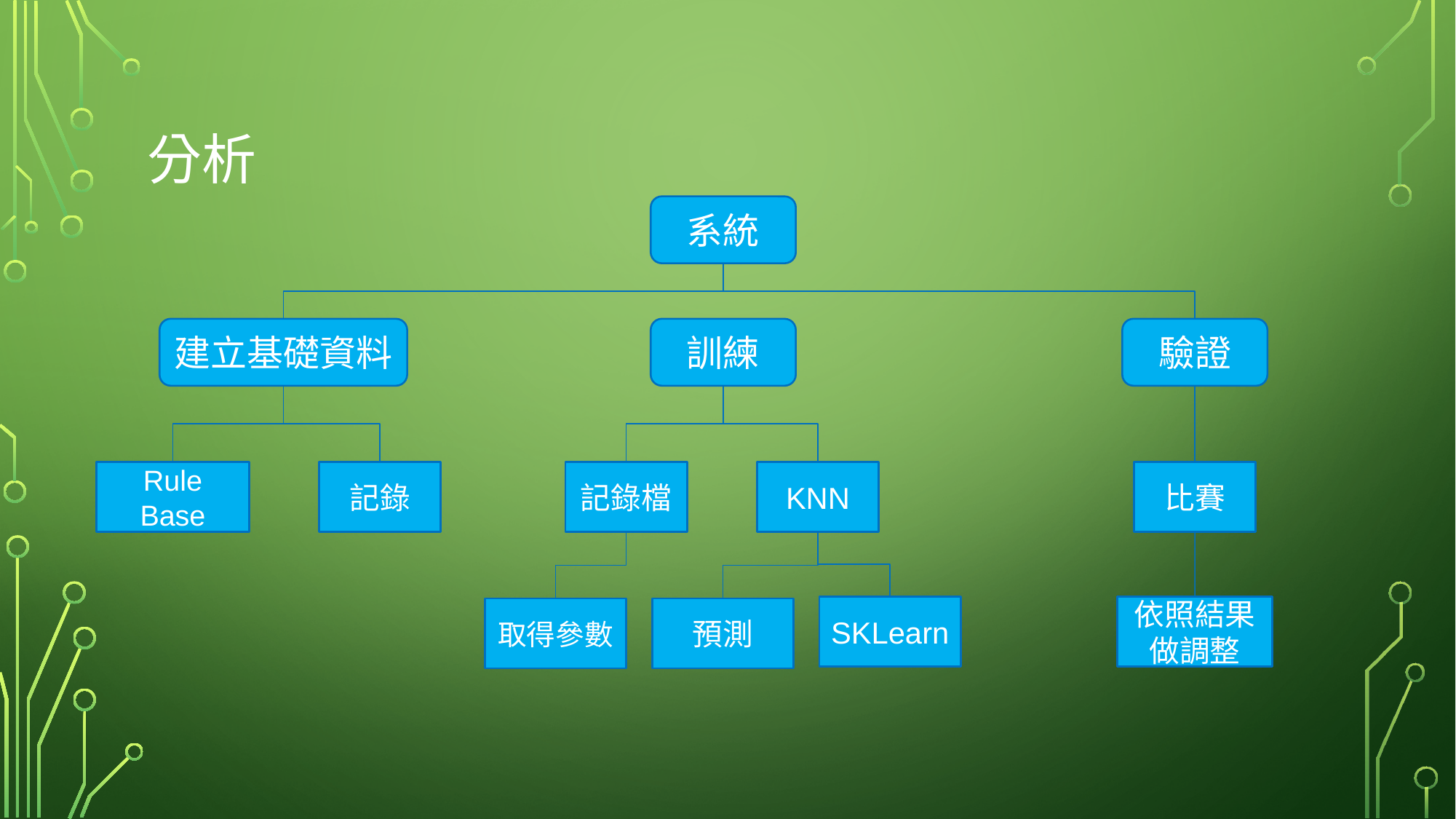

# 分析
系統
驗證
建立基礎資料
訓練
Rule Base
記錄
記錄檔
KNN
比賽
SKLearn
依照結果做調整
取得參數
預測